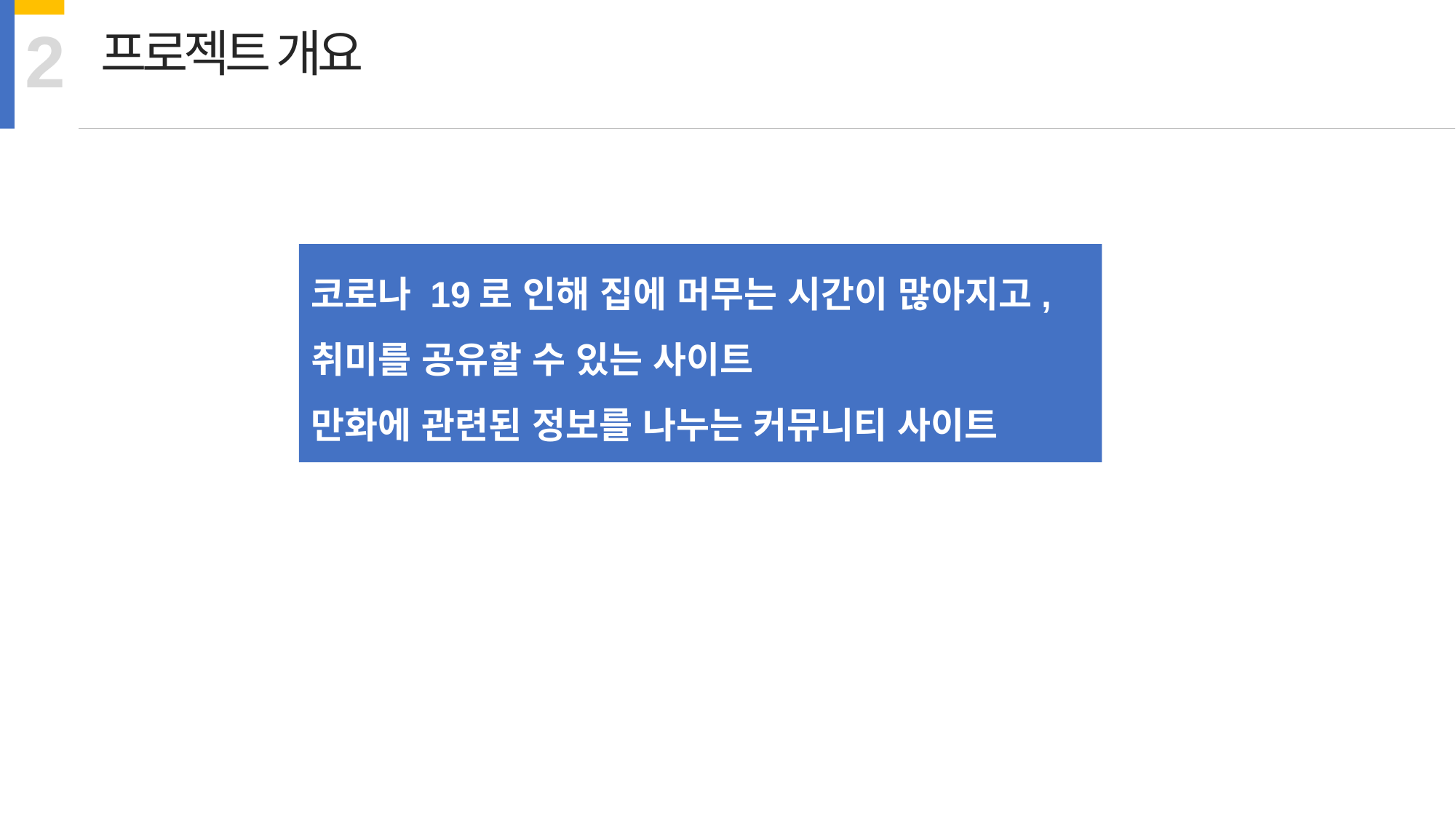

2
프로젝트 개요
코로나 19로 인해 집에 머무는 시간이 많아지고,
취미를 공유할 수 있는 사이트
만화에 관련된 정보를 나누는 커뮤니티 사이트

1
2